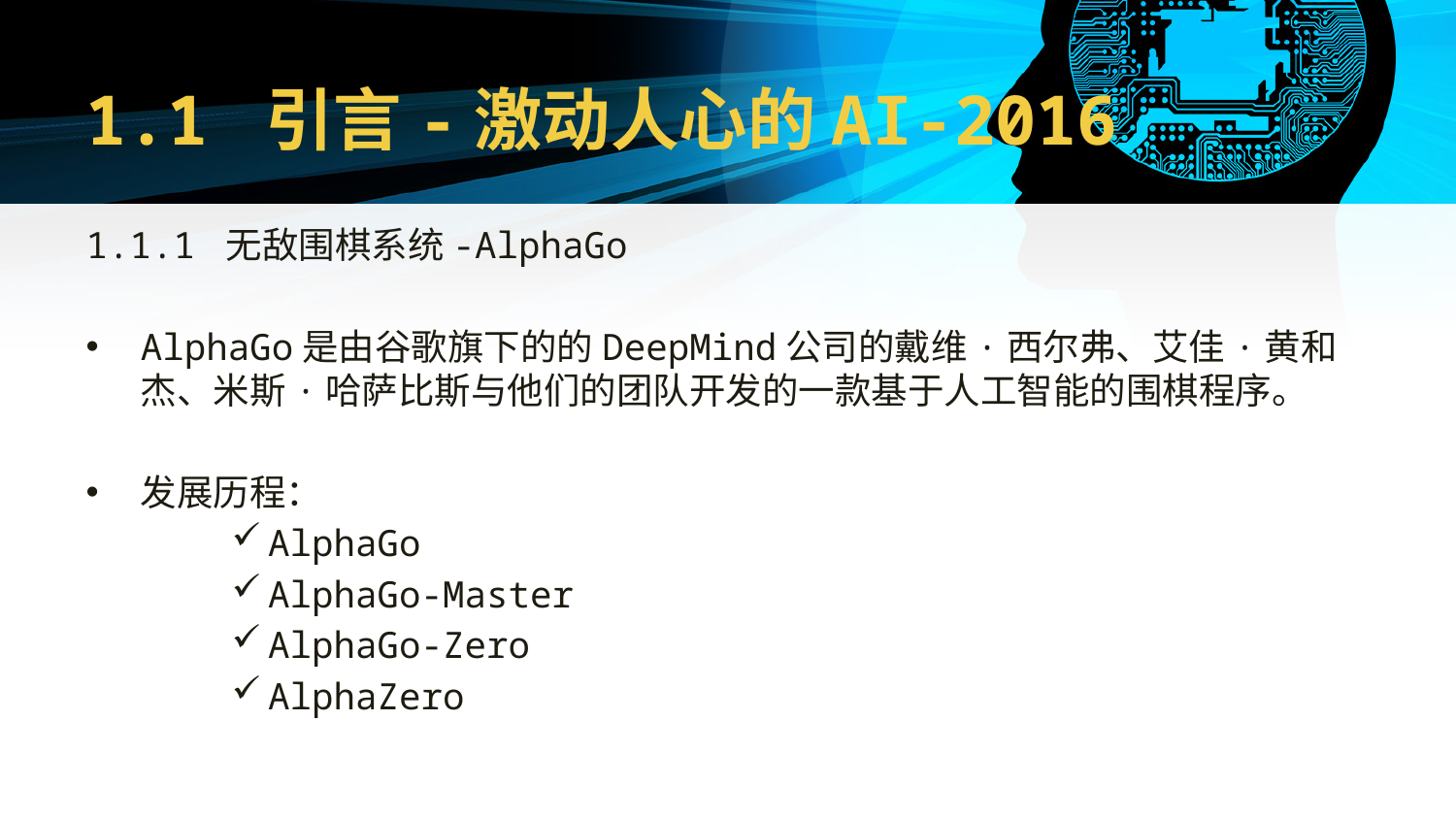

# 1.1 引言-激动人心的AI-2016
1.1.1 无敌围棋系统-AlphaGo

AlphaGo是由谷歌旗下的的DeepMind公司的戴维·西尔弗、艾佳·黄和杰、米斯·哈萨比斯与他们的团队开发的一款基于人工智能的围棋程序。

发展历程：
AlphaGo
AlphaGo-Master
AlphaGo-Zero
AlphaZero